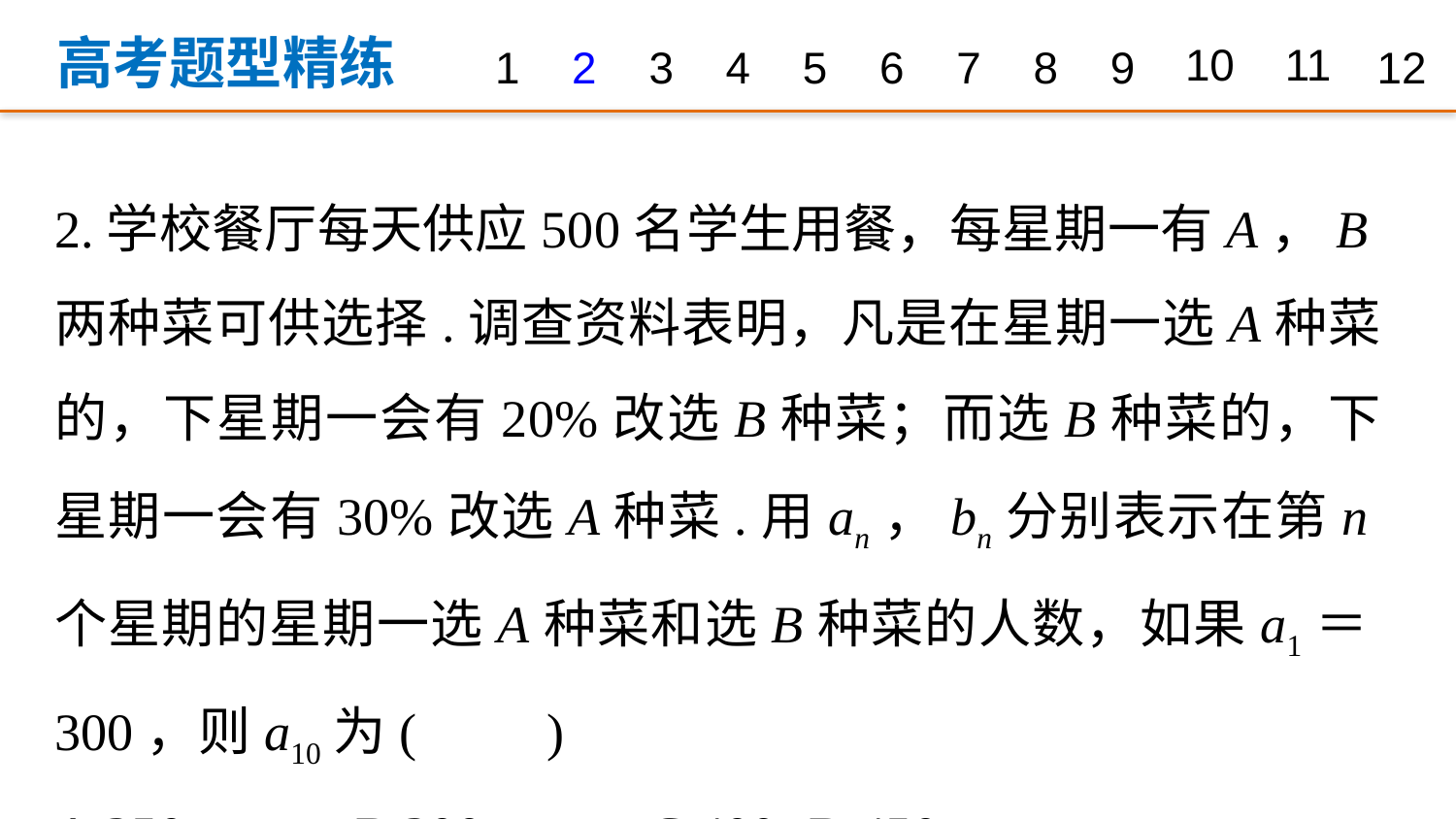

高考题型精练
1
2
3
4
5
6
7
8
9
10
11
12
2.学校餐厅每天供应500名学生用餐，每星期一有A，B两种菜可供选择.调查资料表明，凡是在星期一选A种菜的，下星期一会有20%改选B种菜；而选B种菜的，下星期一会有30%改选A种菜.用an，bn分别表示在第n个星期的星期一选A种菜和选B种菜的人数，如果a1＝300，则a10为(　　)
A.350  	B.300 	 C.400	  D.450